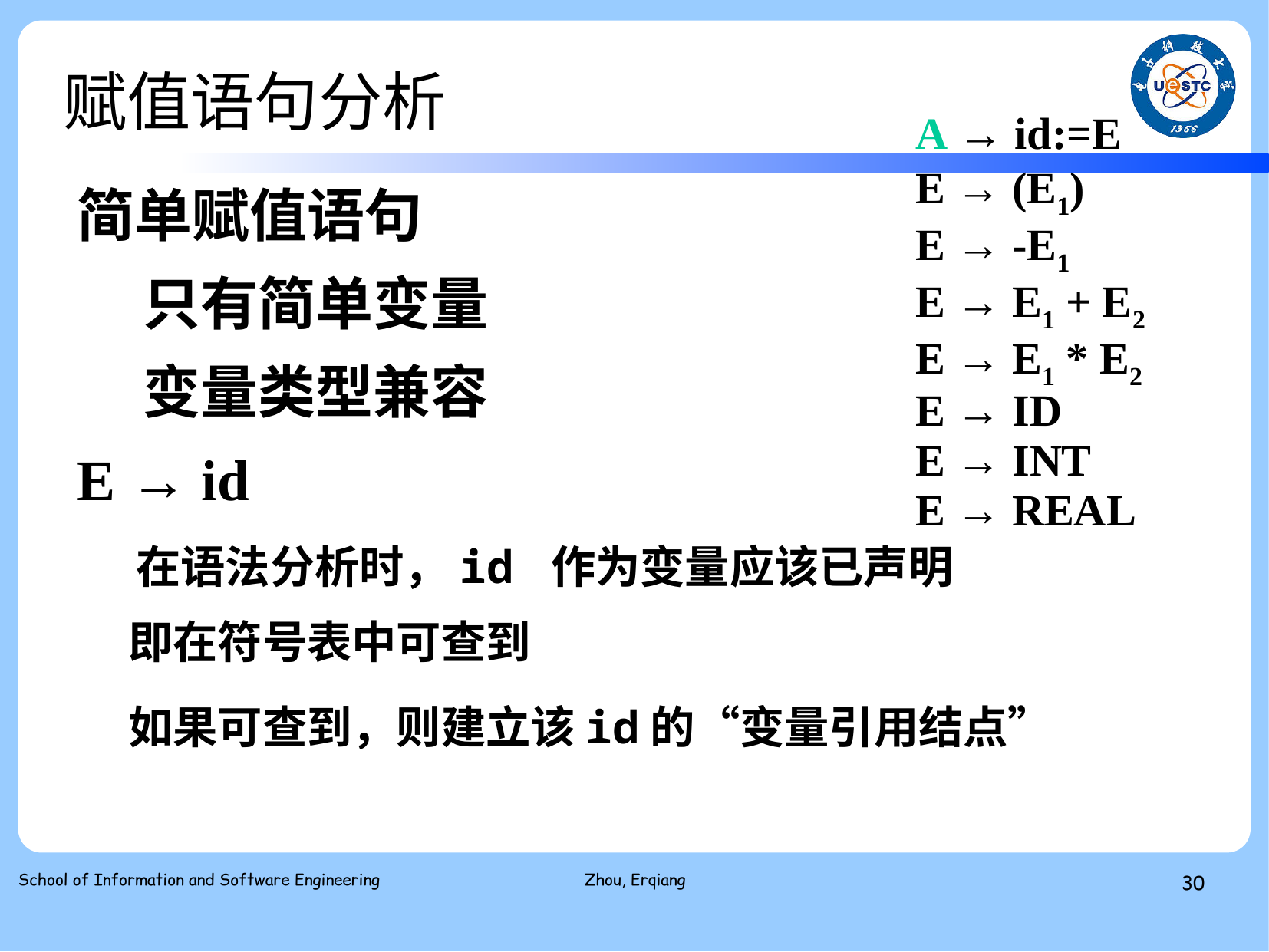

# 赋值语句分析
A → id:=E
E → (E1)
E → -E1
E → E1 + E2
E → E1 * E2
E → ID
E → INT
E → REAL
简单赋值语句
    只有简单变量
    变量类型兼容
E → id
    在语法分析时，id 作为变量应该已声明
    即在符号表中可查到
    如果可查到，则建立该id的“变量引用结点”

School of Information and Software Engineering
Zhou, Erqiang
30